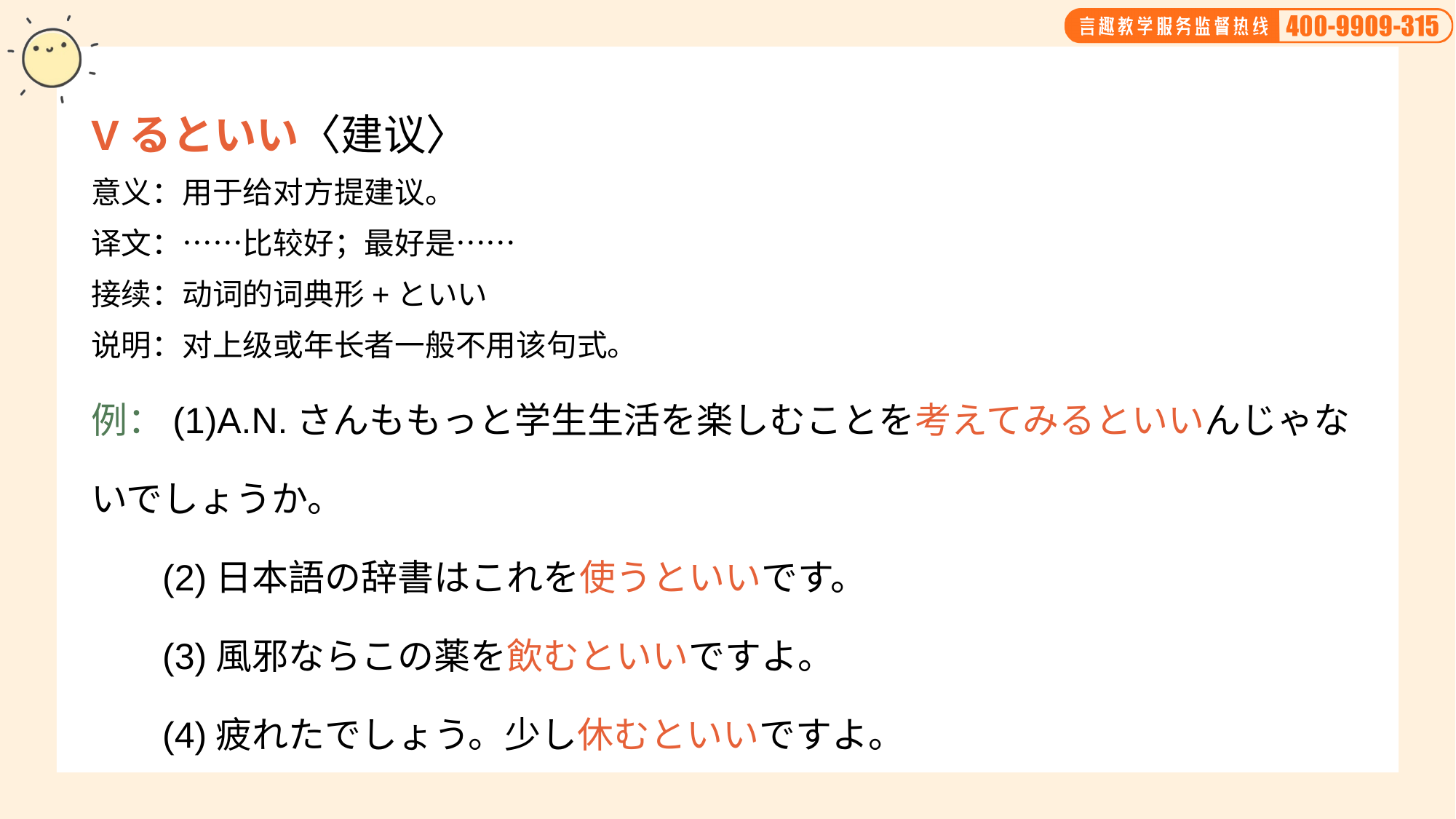

Vるといい〈建议〉
意义：用于给对方提建议。
译文：……比较好；最好是……
接续：动词的词典形+といい
说明：对上级或年长者一般不用该句式。
例：(1)A.N.さんももっと学生生活を楽しむことを考えてみるといいんじゃないでしょうか。
       (2)日本語の辞書はこれを使うといいです。
       (3)風邪ならこの薬を飲むといいですよ。
       (4)疲れたでしょう。少し休むといいですよ。